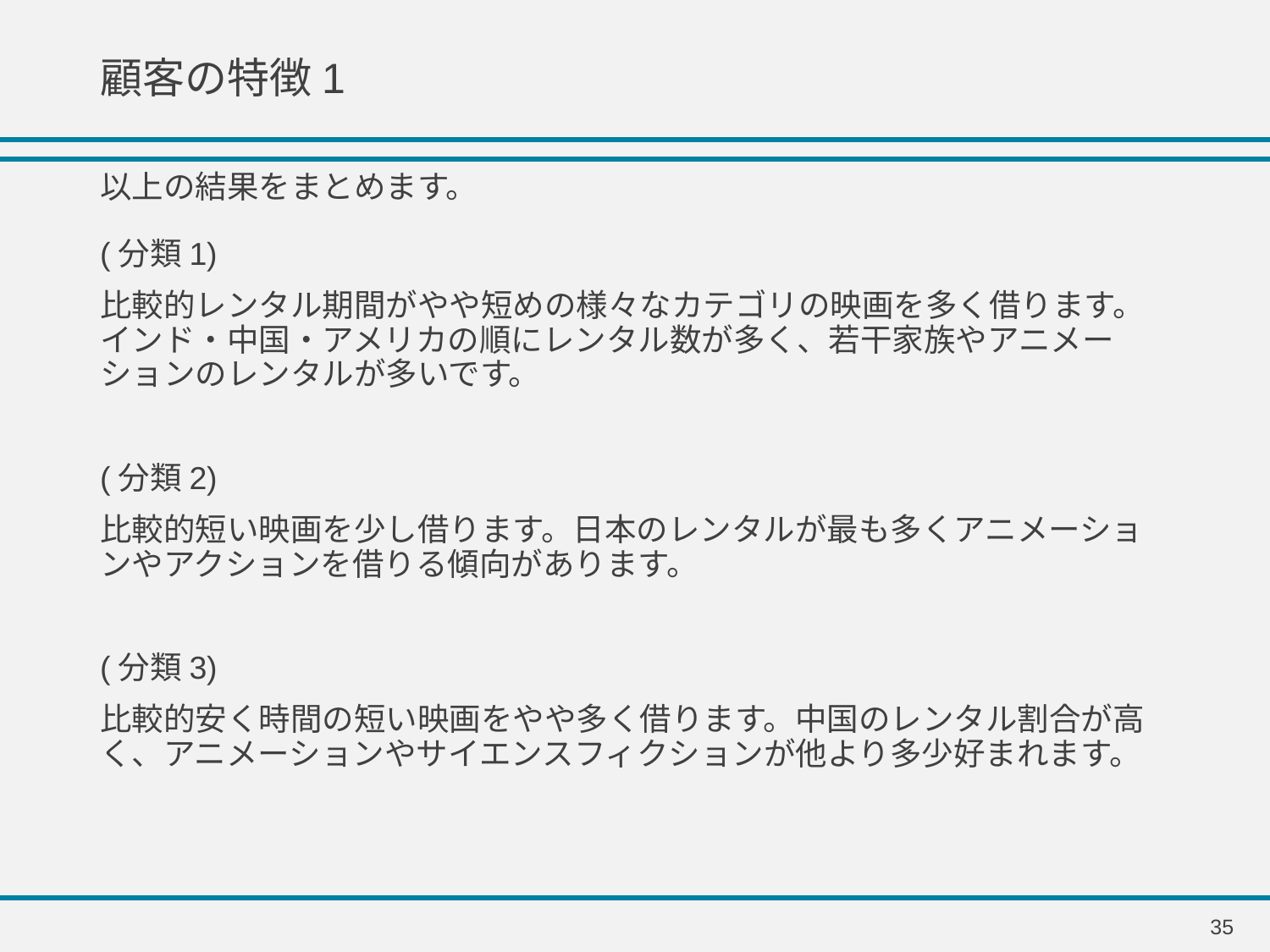

# 顧客の特徴1
以上の結果をまとめます。
(分類1)
比較的レンタル期間がやや短めの様々なカテゴリの映画を多く借ります。インド・中国・アメリカの順にレンタル数が多く、若干家族やアニメーションのレンタルが多いです。

(分類2)
比較的短い映画を少し借ります。日本のレンタルが最も多くアニメーションやアクションを借りる傾向があります。

(分類3)
比較的安く時間の短い映画をやや多く借ります。中国のレンタル割合が高く、アニメーションやサイエンスフィクションが他より多少好まれます。
35